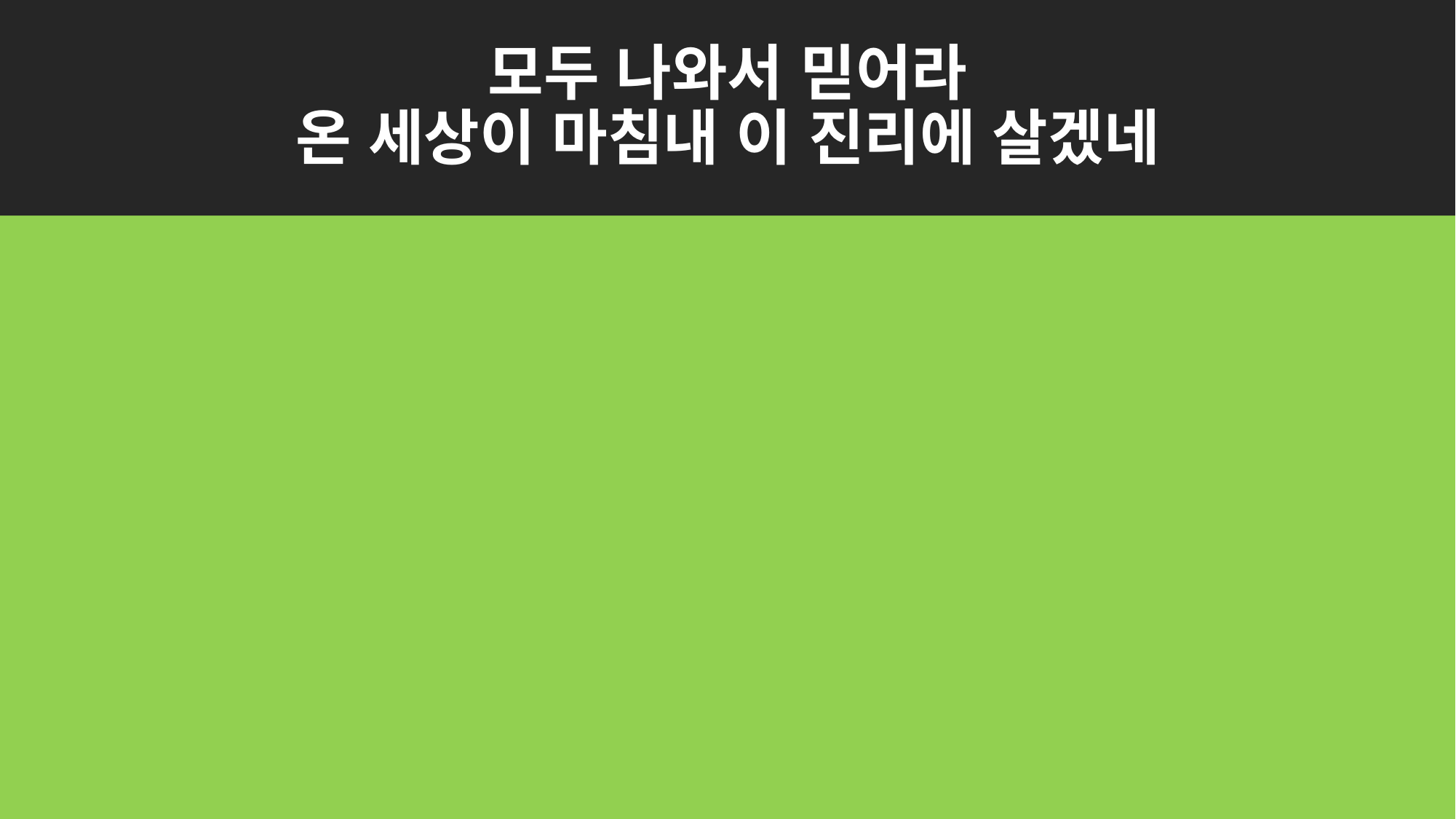

# 모두 나와서 믿어라 온 세상이 마침내 이 진리에 살겠네